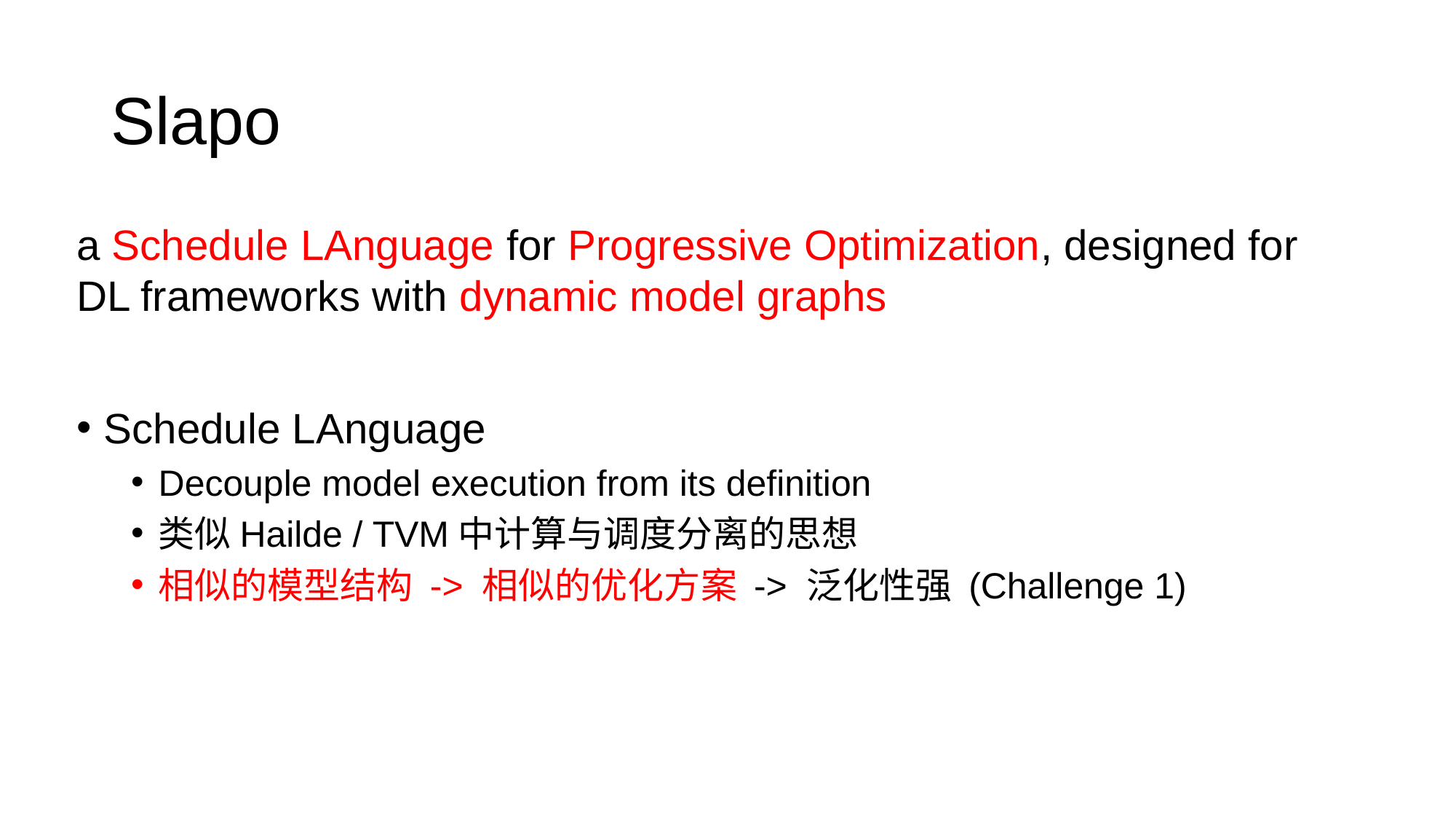

# Slapo
a Schedule LAnguage for Progressive Optimization, designed for DL frameworks with dynamic model graphs

Schedule LAnguage
Decouple model execution from its definition
类似Hailde / TVM中计算与调度分离的思想
相似的模型结构 -> 相似的优化方案 -> 泛化性强 (Challenge 1)